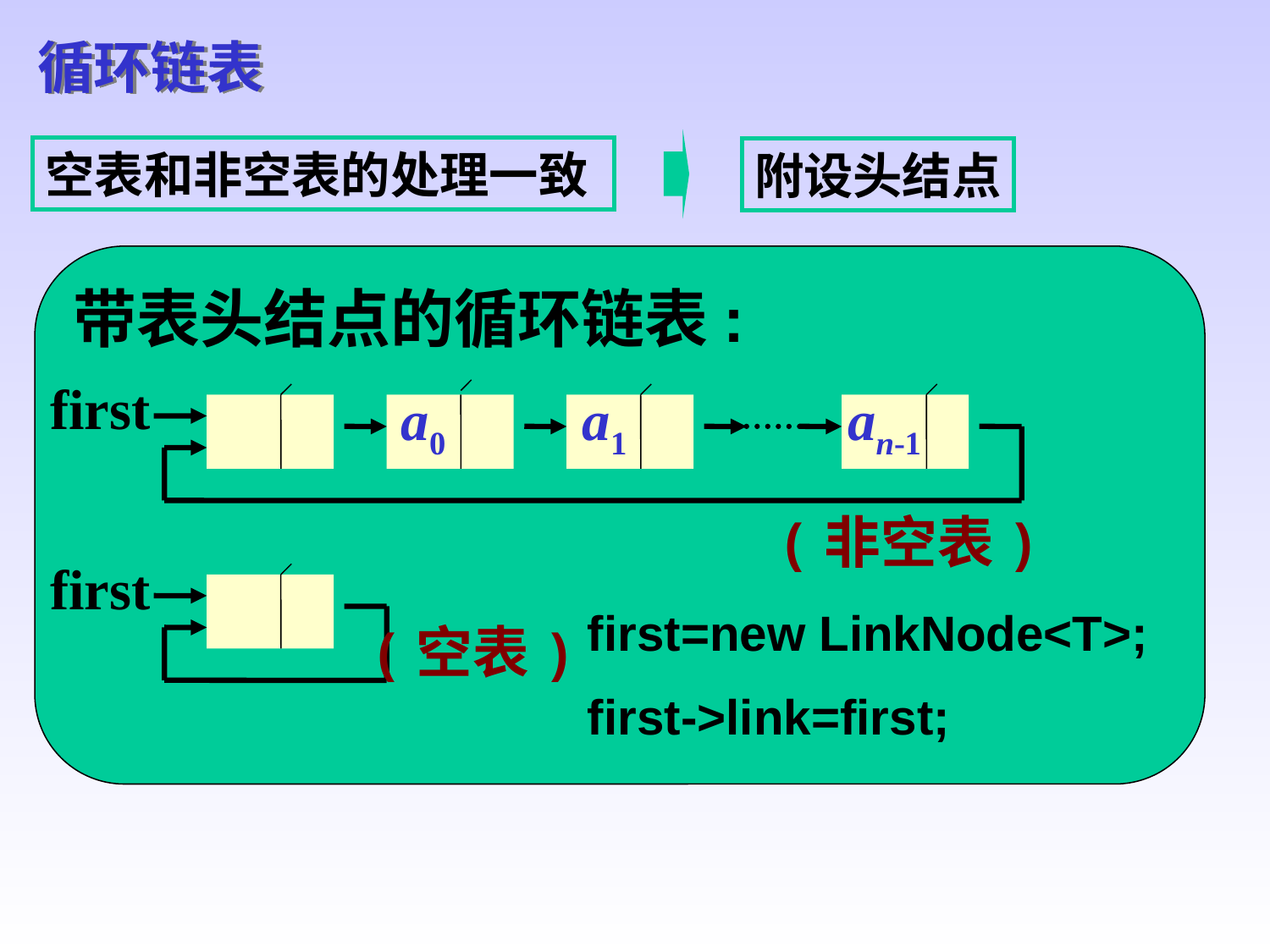

循环链表

空表和非空表的处理一致
附设头结点
带表头结点的循环链表:
first
a0
a1
an-1

(非空表)
first

first=new LinkNode<T>;
first->link=first;

(空表)